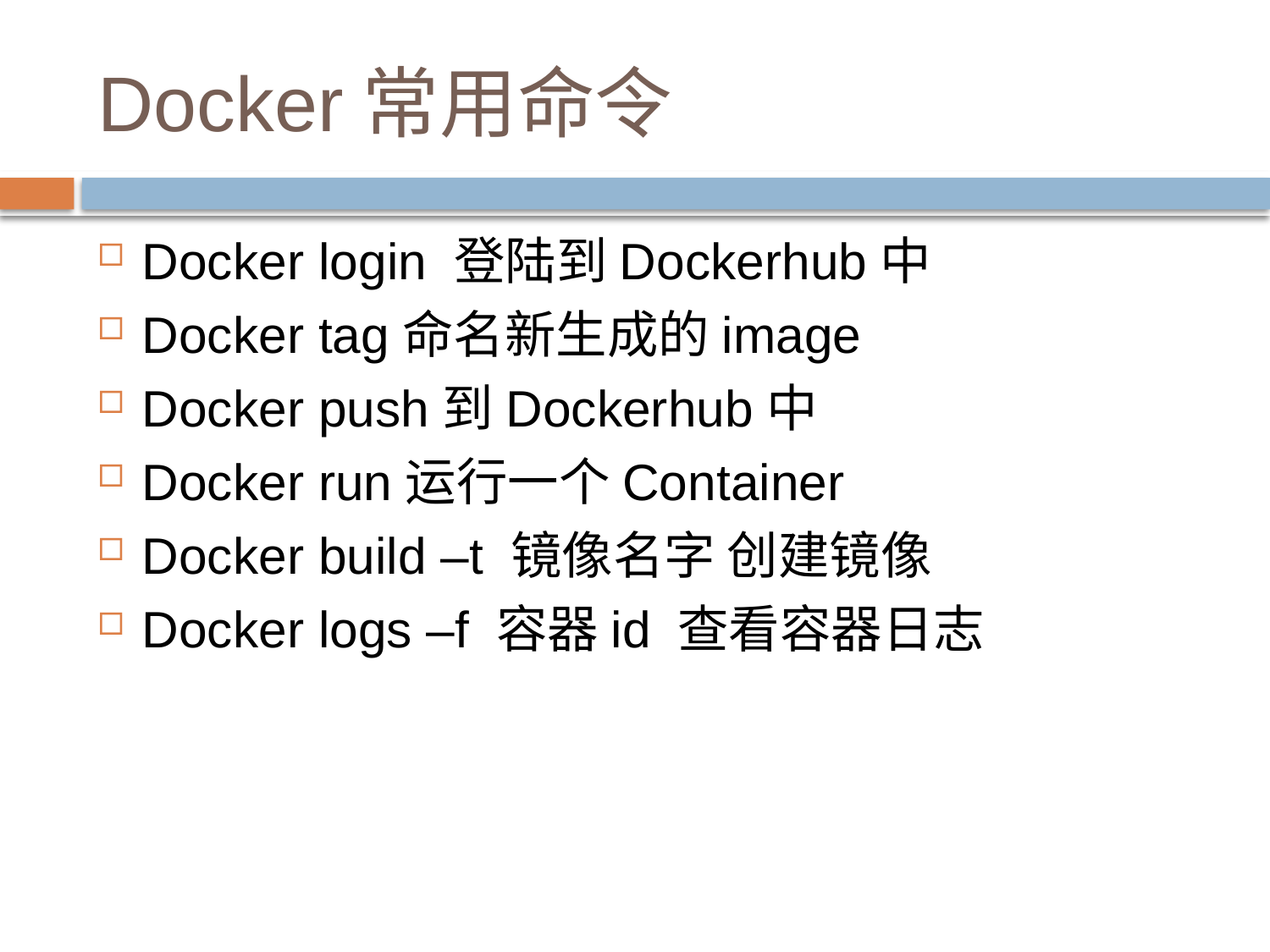

# Docker常用命令
Docker login 登陆到Dockerhub中
Docker tag命名新生成的image
Docker push到Dockerhub中
Docker run运行一个Container
Docker build –t 镜像名字 创建镜像
Docker logs –f 容器id 查看容器日志